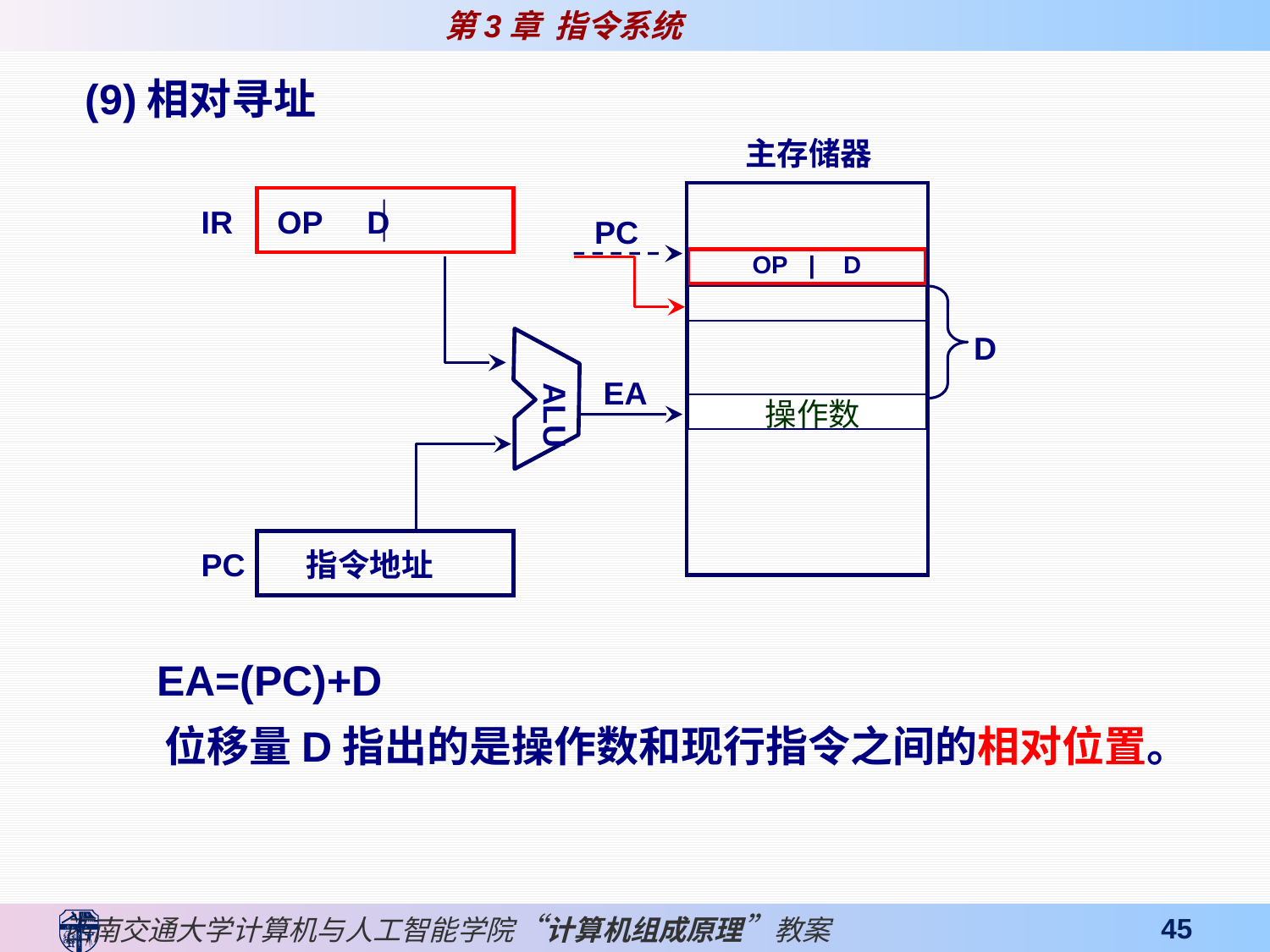

(9)相对寻址
主存储器

IR     OP     D
PC
OP   |    D

D

ALU
EA
 操作数

PC      指令地址

 EA=(PC)+D
 位移量D指出的是操作数和现行指令之间的相对位置。